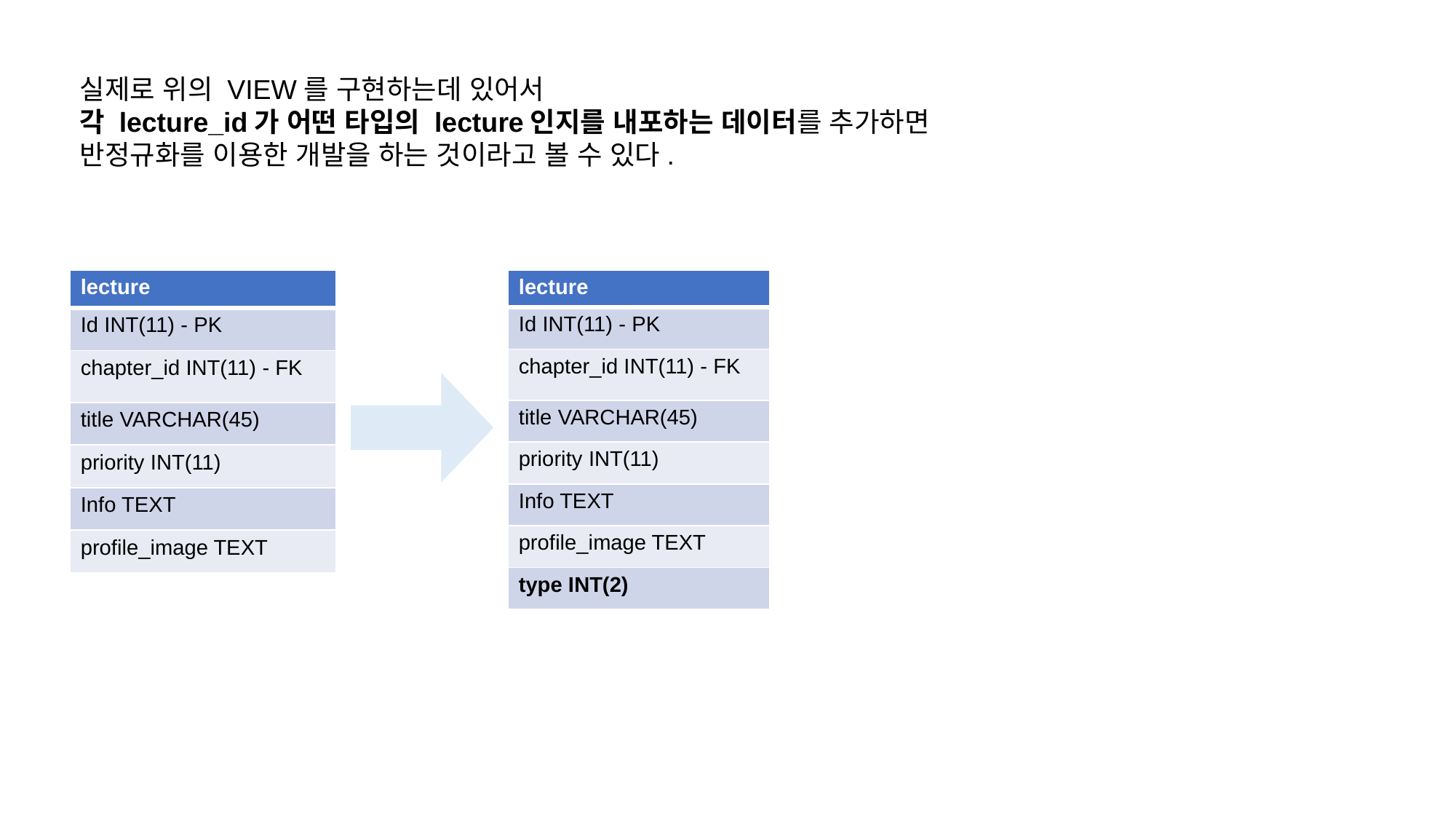

실제로 위의 VIEW를 구현하는데 있어서
각 lecture_id가 어떤 타입의 lecture인지를 내포하는 데이터를 추가하면
반정규화를 이용한 개발을 하는 것이라고 볼 수 있다.
| lecture |
| --- |
| Id INT(11) - PK |
| chapter\_id INT(11) - FK |
| title VARCHAR(45) |
| priority INT(11) |
| Info TEXT |
| profile\_image TEXT |
| lecture |
| --- |
| Id INT(11) - PK |
| chapter\_id INT(11) - FK |
| title VARCHAR(45) |
| priority INT(11) |
| Info TEXT |
| profile\_image TEXT |
| type INT(2) |